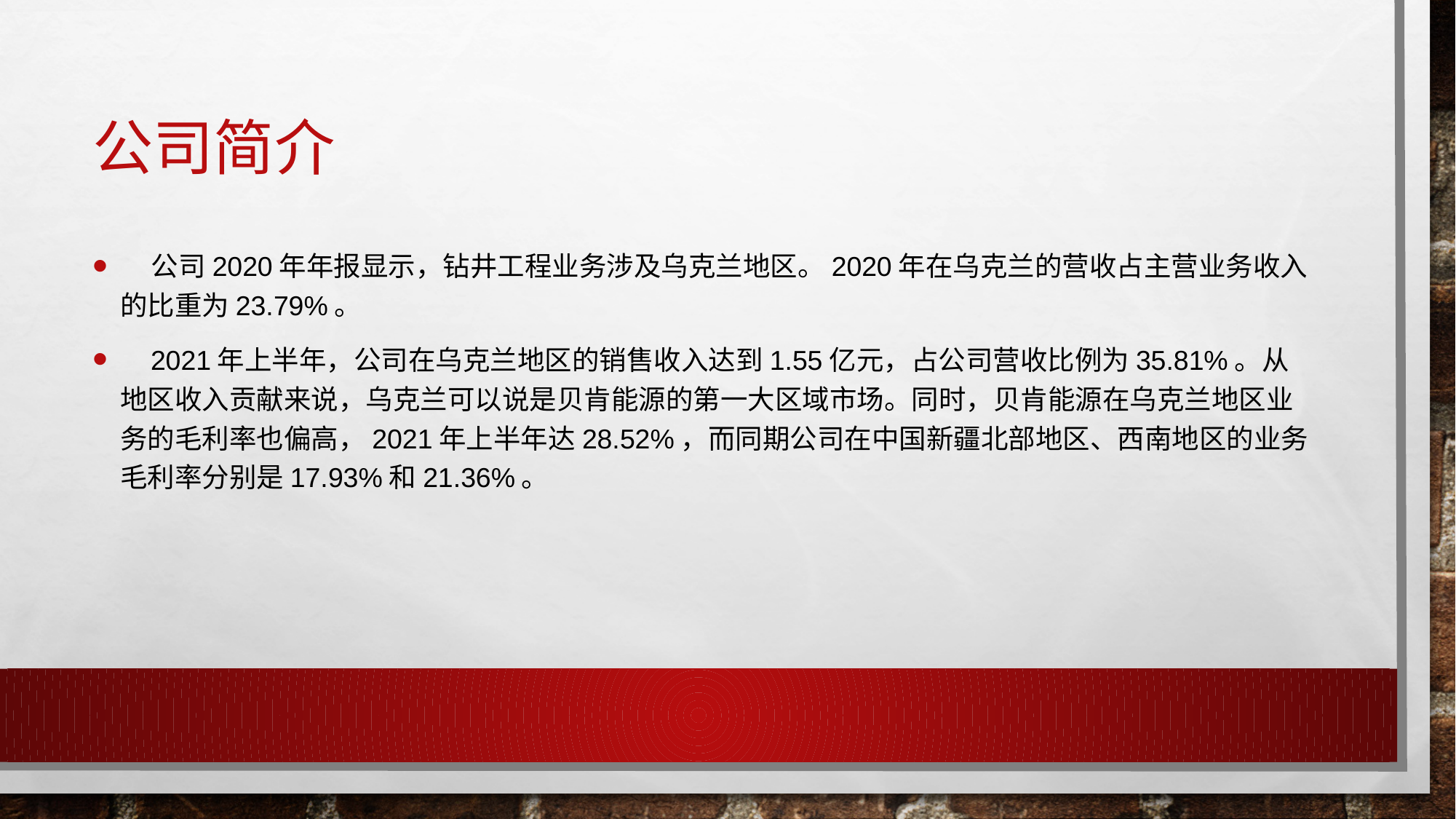

# 公司简介
    公司2020年年报显示，钻井工程业务涉及乌克兰地区。2020年在乌克兰的营收占主营业务收入的比重为23.79%。
    2021年上半年，公司在乌克兰地区的销售收入达到1.55亿元，占公司营收比例为35.81%。从地区收入贡献来说，乌克兰可以说是贝肯能源的第一大区域市场。同时，贝肯能源在乌克兰地区业务的毛利率也偏高，2021年上半年达28.52%，而同期公司在中国新疆北部地区、西南地区的业务毛利率分别是17.93%和21.36%。